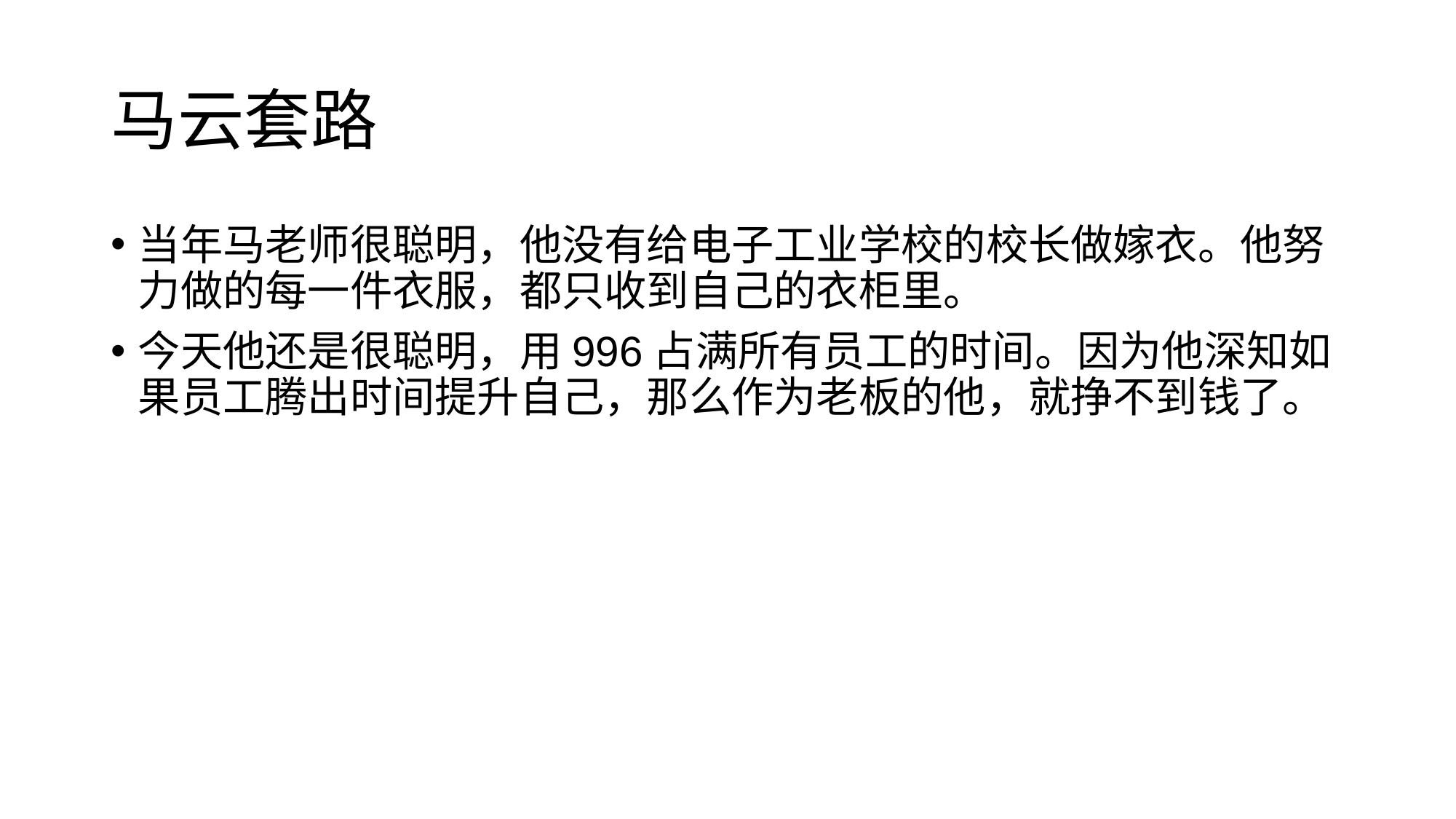

# 马云套路
当年马老师很聪明，他没有给电子工业学校的校长做嫁衣。他努力做的每一件衣服，都只收到自己的衣柜里。
今天他还是很聪明，用996占满所有员工的时间。因为他深知如果员工腾出时间提升自己，那么作为老板的他，就挣不到钱了。